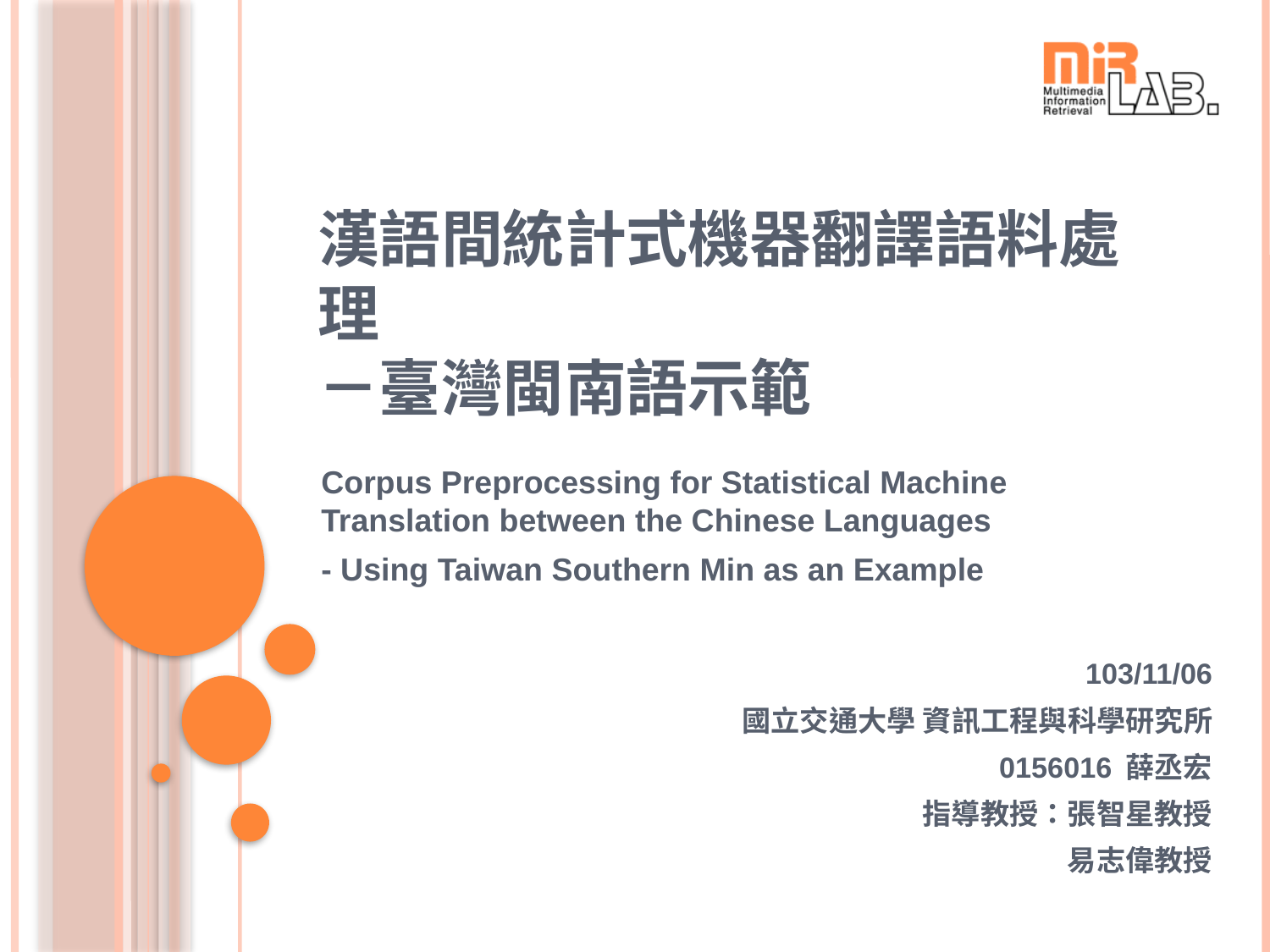

# 漢語間統計式機器翻譯語料處理 －臺灣閩南語示範
Corpus Preprocessing for Statistical Machine Translation between the Chinese Languages
- Using Taiwan Southern Min as an Example
103/11/06
國立交通大學 資訊工程與科學研究所
0156016 薛丞宏
指導教授：張智星教授
易志偉教授